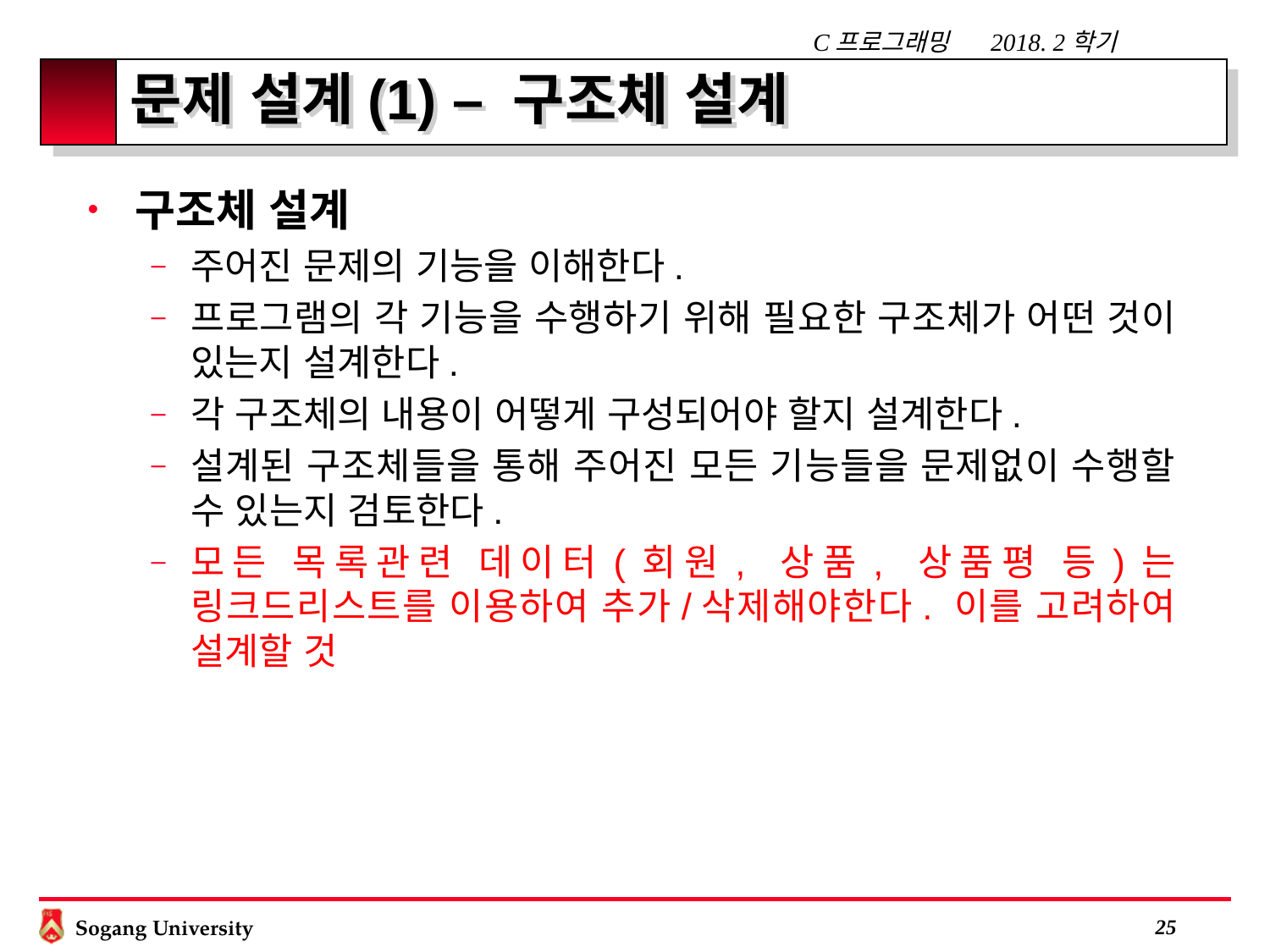

# 문제 설계(1) – 구조체 설계
구조체 설계
주어진 문제의 기능을 이해한다.
프로그램의 각 기능을 수행하기 위해 필요한 구조체가 어떤 것이 있는지 설계한다.
각 구조체의 내용이 어떻게 구성되어야 할지 설계한다.
설계된 구조체들을 통해 주어진 모든 기능들을 문제없이 수행할 수 있는지 검토한다.
모든 목록관련 데이터(회원, 상품, 상품평 등)는 링크드리스트를 이용하여 추가/삭제해야한다. 이를 고려하여 설계할 것
 25